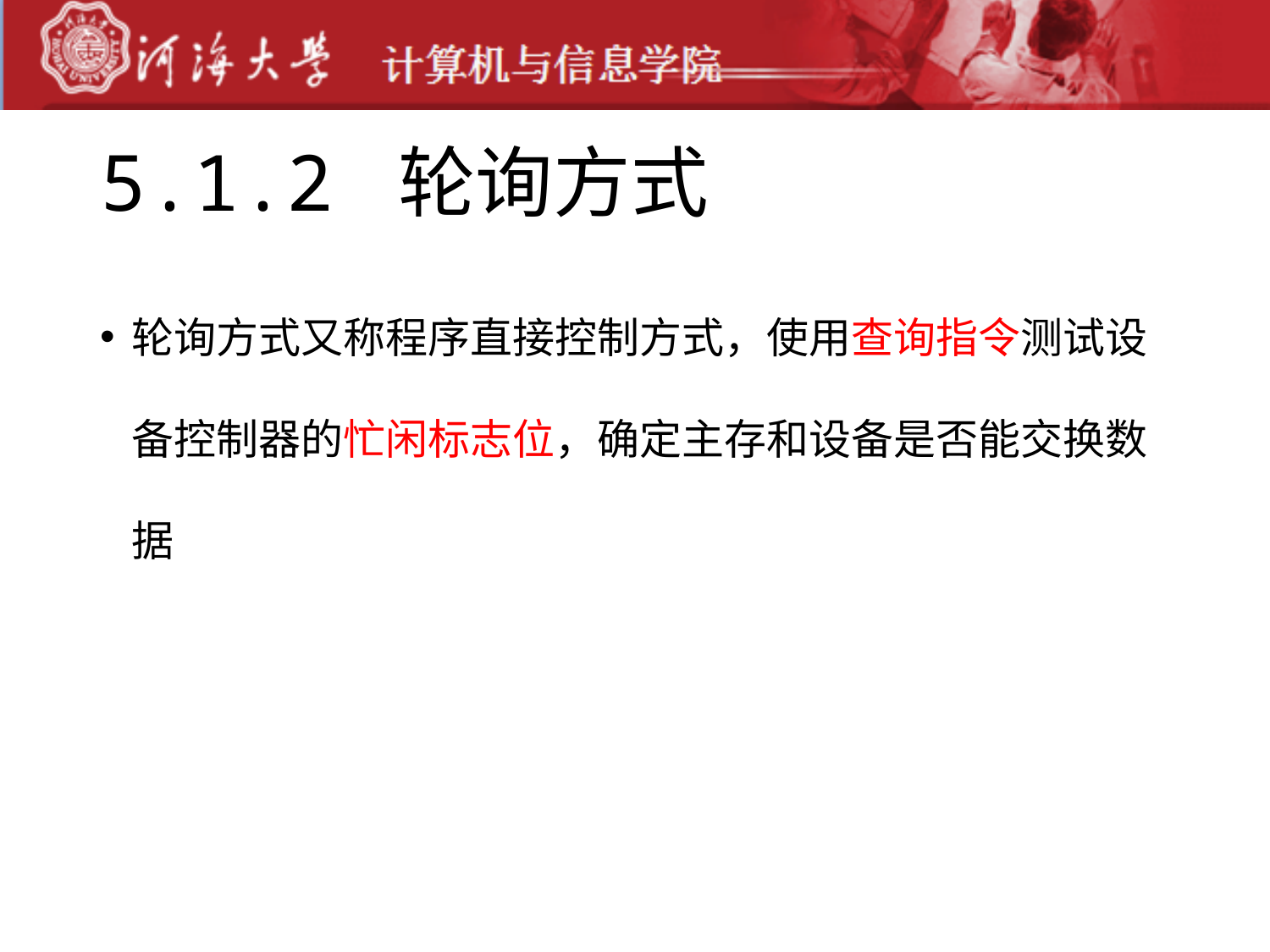

# 5.1.2 轮询方式
轮询方式又称程序直接控制方式，使用查询指令测试设备控制器的忙闲标志位，确定主存和设备是否能交换数据